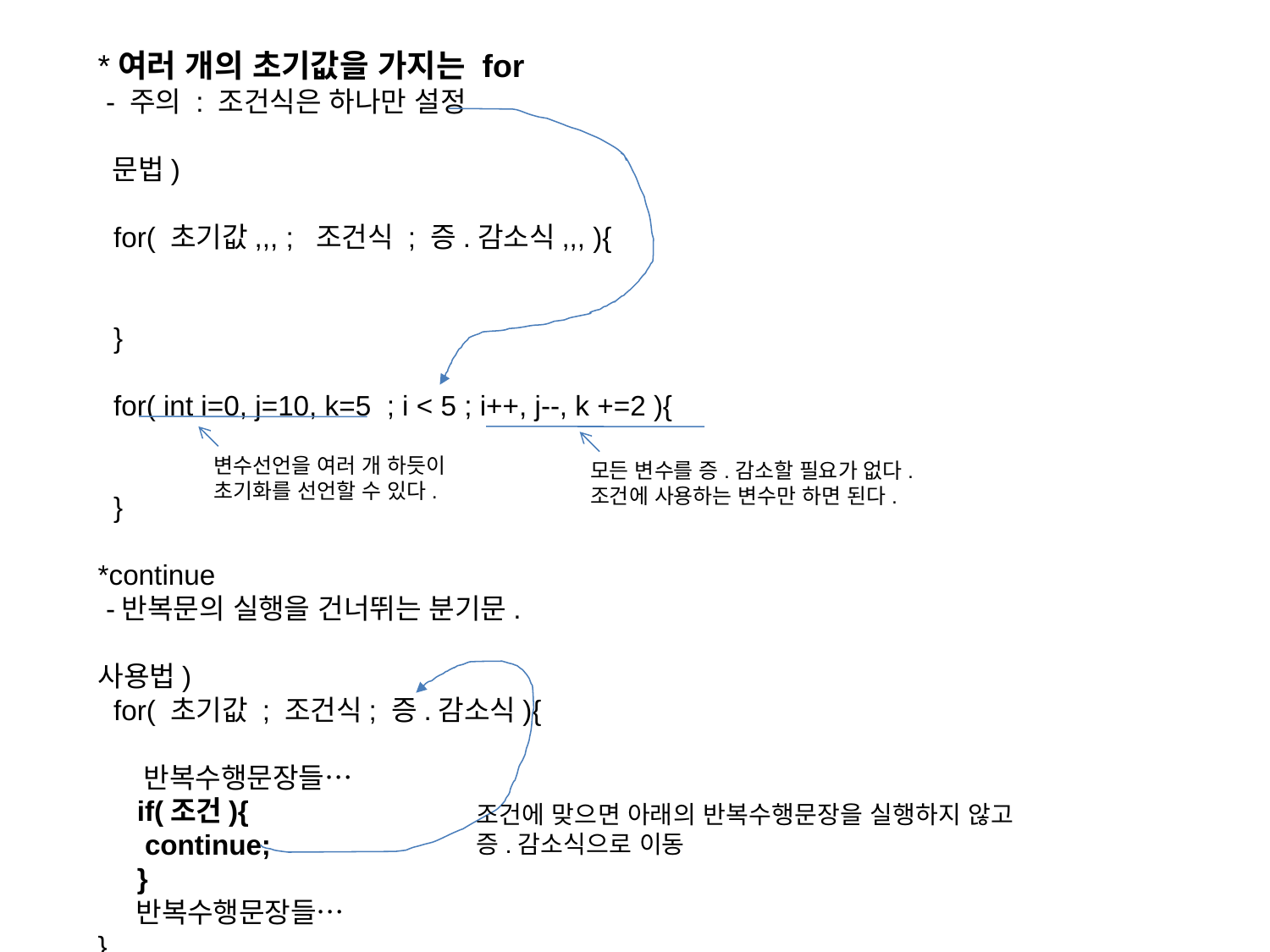

*여러 개의 초기값을 가지는 for
 - 주의 : 조건식은 하나만 설정

 문법)
  for( 초기값,,, ;  조건식 ; 증.감소식,,, ){

  }

  for( int i=0, j=10, k=5  ; i < 5 ; i++, j--, k +=2 ){

  }

*continue
 -반복문의 실행을 건너뛰는 분기문.

사용법)
  for( 초기값 ; 조건식; 증.감소식){

     반복수행문장들…
     if(조건){
      continue;
     }
    반복수행문장들…
}

변수선언을 여러 개 하듯이
초기화를 선언할 수 있다.
모든 변수를 증.감소할 필요가 없다.
조건에 사용하는 변수만 하면 된다.

조건에 맞으면 아래의 반복수행문장을 실행하지 않고
증.감소식으로 이동